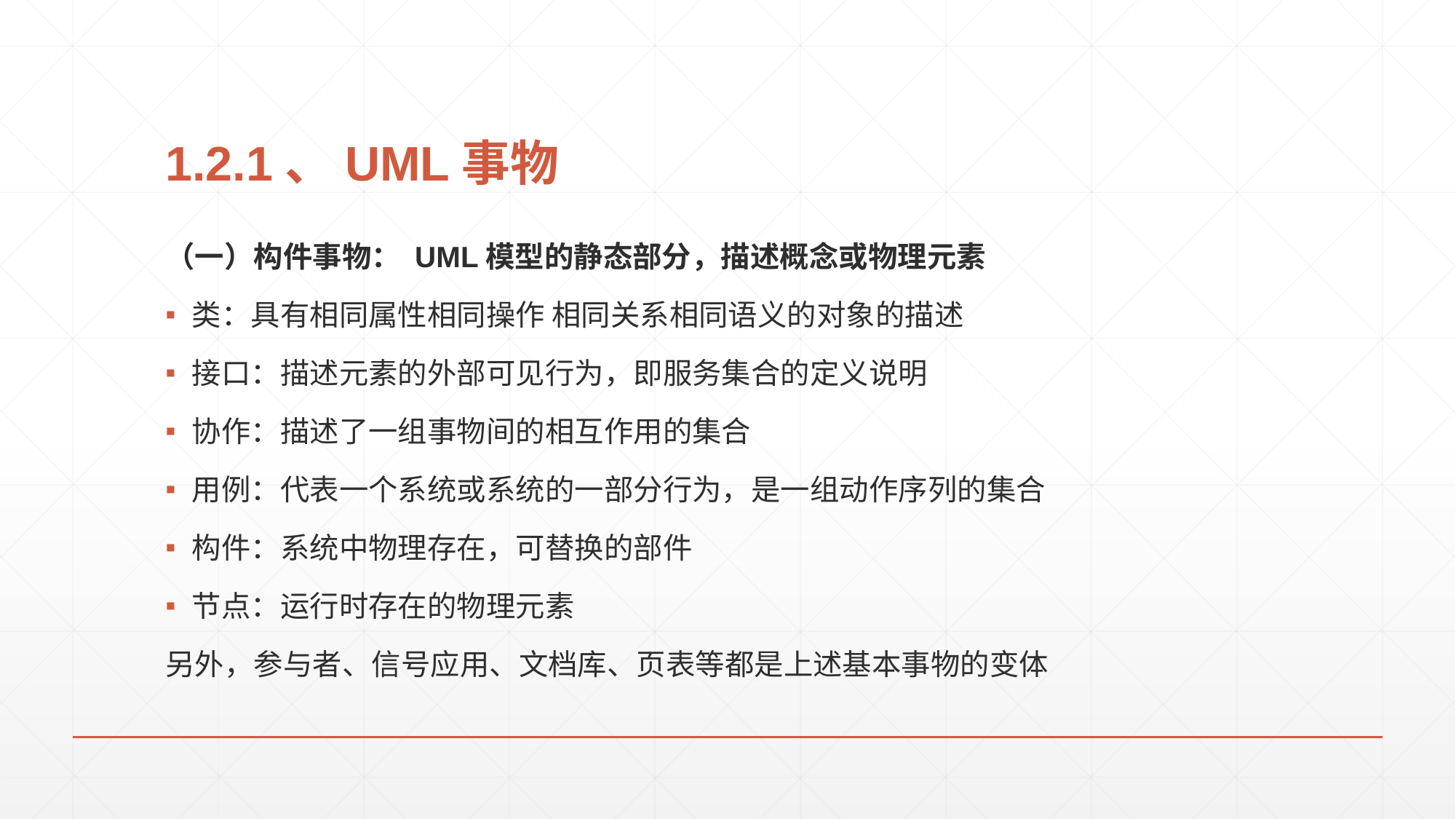

# 1.2.1、UML事物
（一）构件事物： UML模型的静态部分，描述概念或物理元素
类：具有相同属性相同操作 相同关系相同语义的对象的描述
接口：描述元素的外部可见行为，即服务集合的定义说明
协作：描述了一组事物间的相互作用的集合
用例：代表一个系统或系统的一部分行为，是一组动作序列的集合
构件：系统中物理存在，可替换的部件
节点：运行时存在的物理元素
另外，参与者、信号应用、文档库、页表等都是上述基本事物的变体